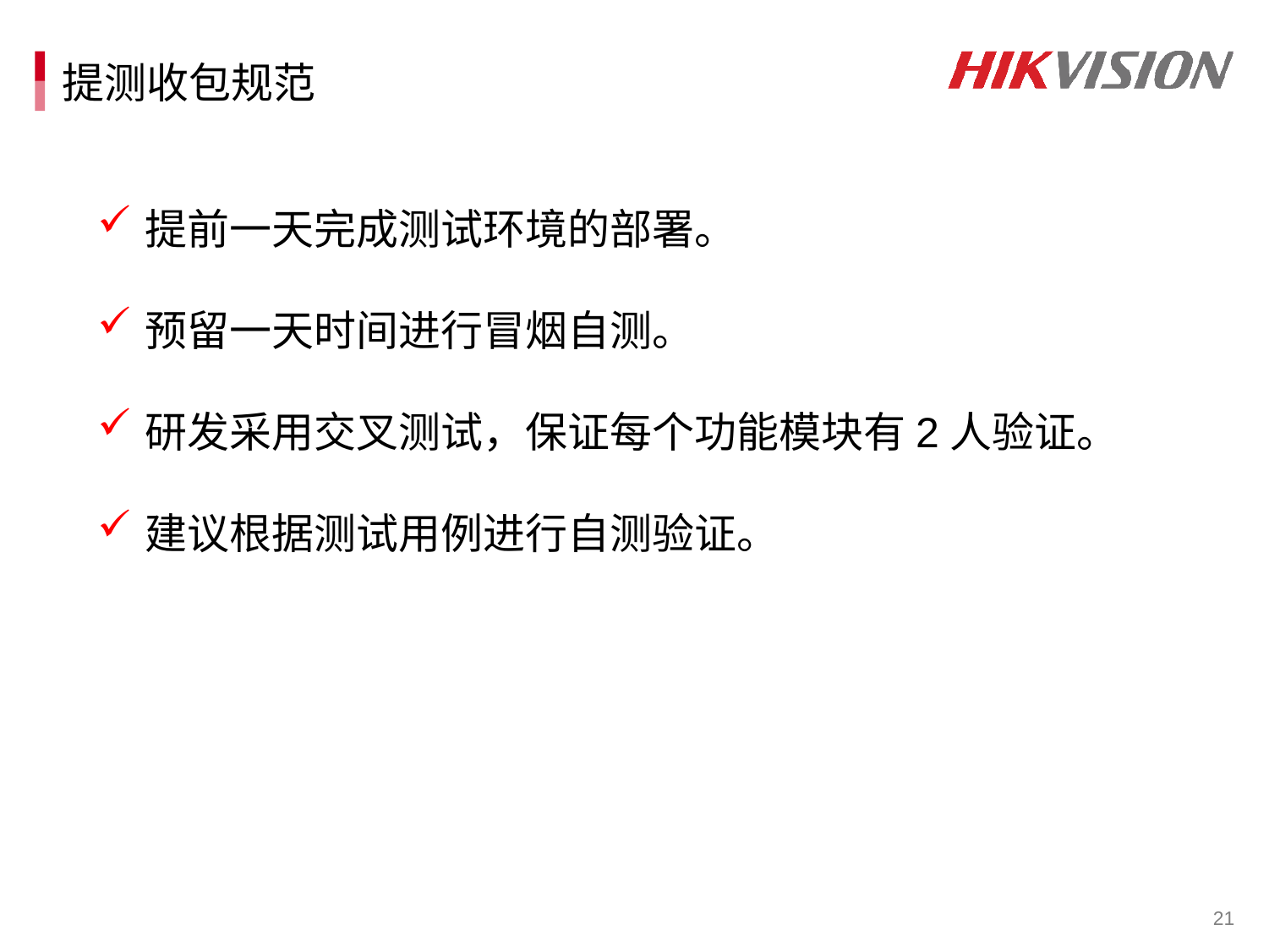

# 提测收包规范

提前一天完成测试环境的部署。

预留一天时间进行冒烟自测。

研发采用交叉测试，保证每个功能模块有2人验证。

建议根据测试用例进行自测验证。